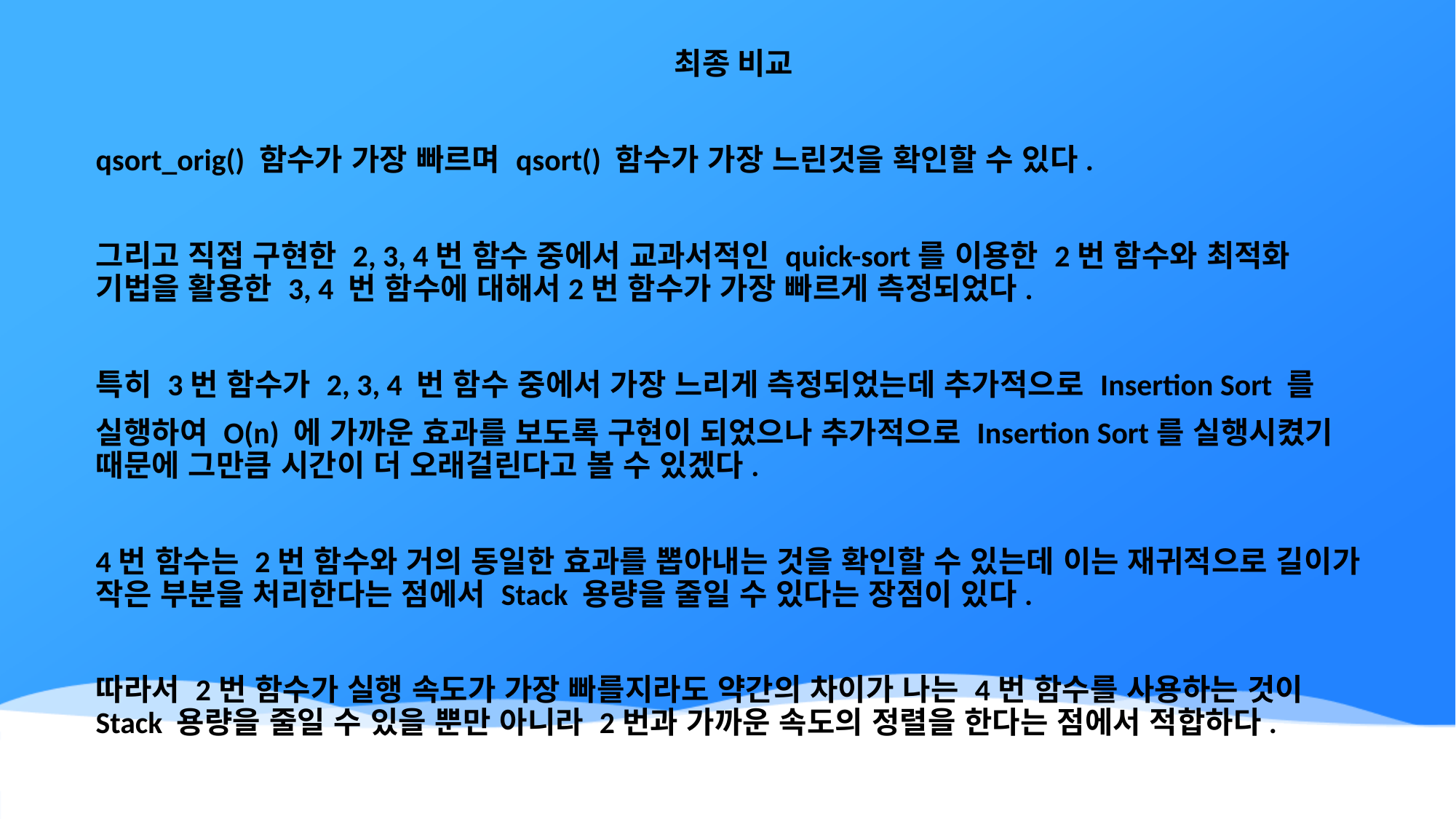

최종 비교

qsort_orig() 함수가 가장 빠르며 qsort() 함수가 가장 느린것을 확인할 수 있다.

그리고 직접 구현한 2, 3, 4번 함수 중에서 교과서적인 quick-sort를 이용한 2번 함수와 최적화 기법을 활용한 3, 4 번 함수에 대해서2번 함수가 가장 빠르게 측정되었다.

특히 3번 함수가 2, 3, 4 번 함수 중에서 가장 느리게 측정되었는데 추가적으로 Insertion Sort 를
실행하여 O(n) 에 가까운 효과를 보도록 구현이 되었으나 추가적으로 Insertion Sort를 실행시켰기 때문에 그만큼 시간이 더 오래걸린다고 볼 수 있겠다.

4번 함수는 2번 함수와 거의 동일한 효과를 뽑아내는 것을 확인할 수 있는데 이는 재귀적으로 길이가 작은 부분을 처리한다는 점에서 Stack 용량을 줄일 수 있다는 장점이 있다.

따라서 2번 함수가 실행 속도가 가장 빠를지라도 약간의 차이가 나는 4번 함수를 사용하는 것이 Stack 용량을 줄일 수 있을 뿐만 아니라 2번과 가까운 속도의 정렬을 한다는 점에서 적합하다.